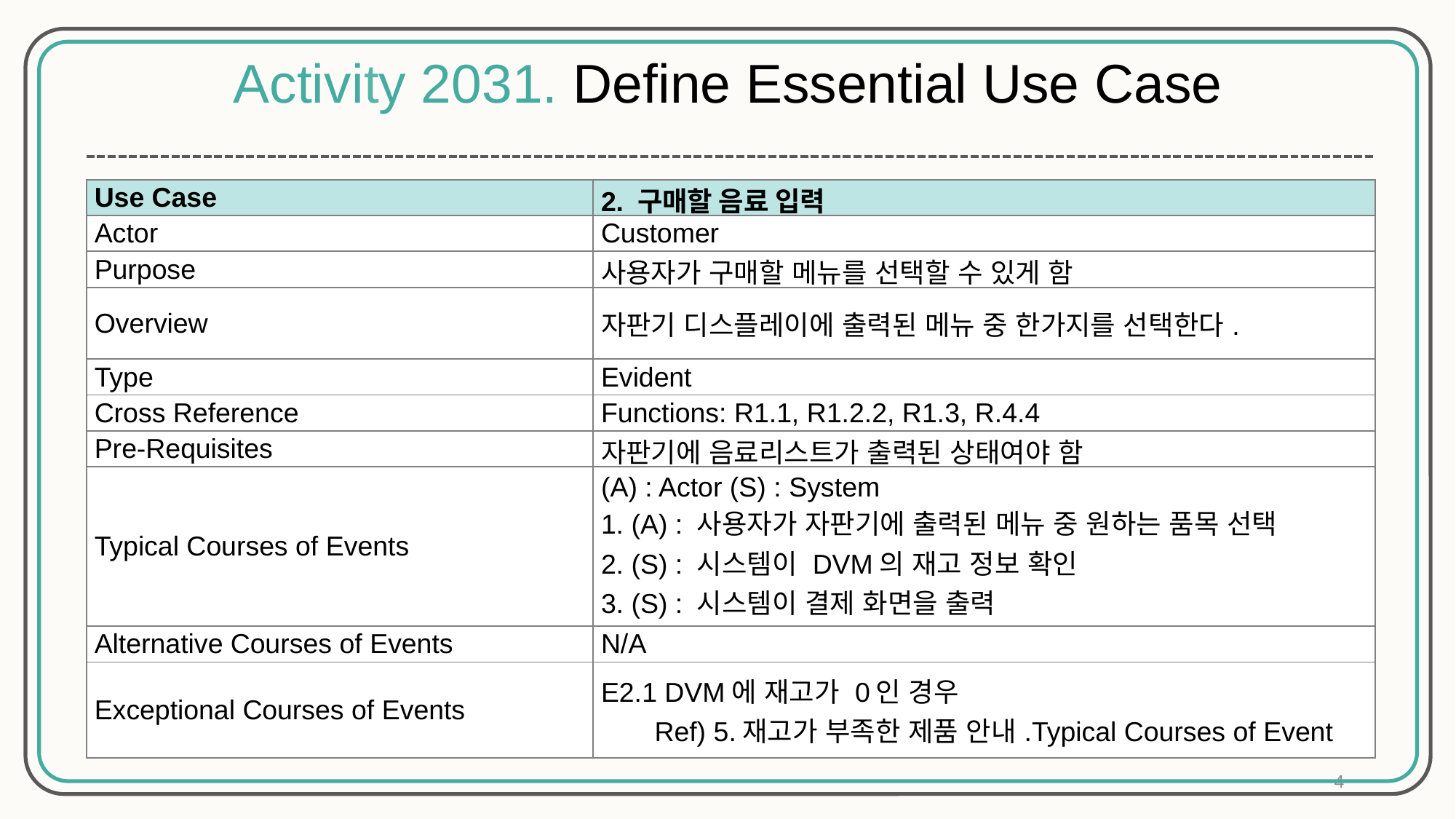

Activity 2031. Define Essential Use Case
| Use Case | 2. 구매할 음료 입력 |
| --- | --- |
| Actor | Customer |
| Purpose | 사용자가 구매할 메뉴를 선택할 수 있게 함 |
| Overview | 자판기 디스플레이에 출력된 메뉴 중 한가지를 선택한다. |
| Type | Evident |
| Cross Reference | Functions: R1.1, R1.2.2, R1.3, R.4.4 |
| Pre-Requisites | 자판기에 음료리스트가 출력된 상태여야 함 |
| Typical Courses of Events | (A) : Actor (S) : System 1. (A) : 사용자가 자판기에 출력된 메뉴 중 원하는 품목 선택 2. (S) : 시스템이 DVM의 재고 정보 확인 3. (S) : 시스템이 결제 화면을 출력 |
| Alternative Courses of Events | N/A |
| Exceptional Courses of Events | E2.1 DVM에 재고가 0인 경우         Ref) 5.재고가 부족한 제품 안내.Typical Courses of Event |
4